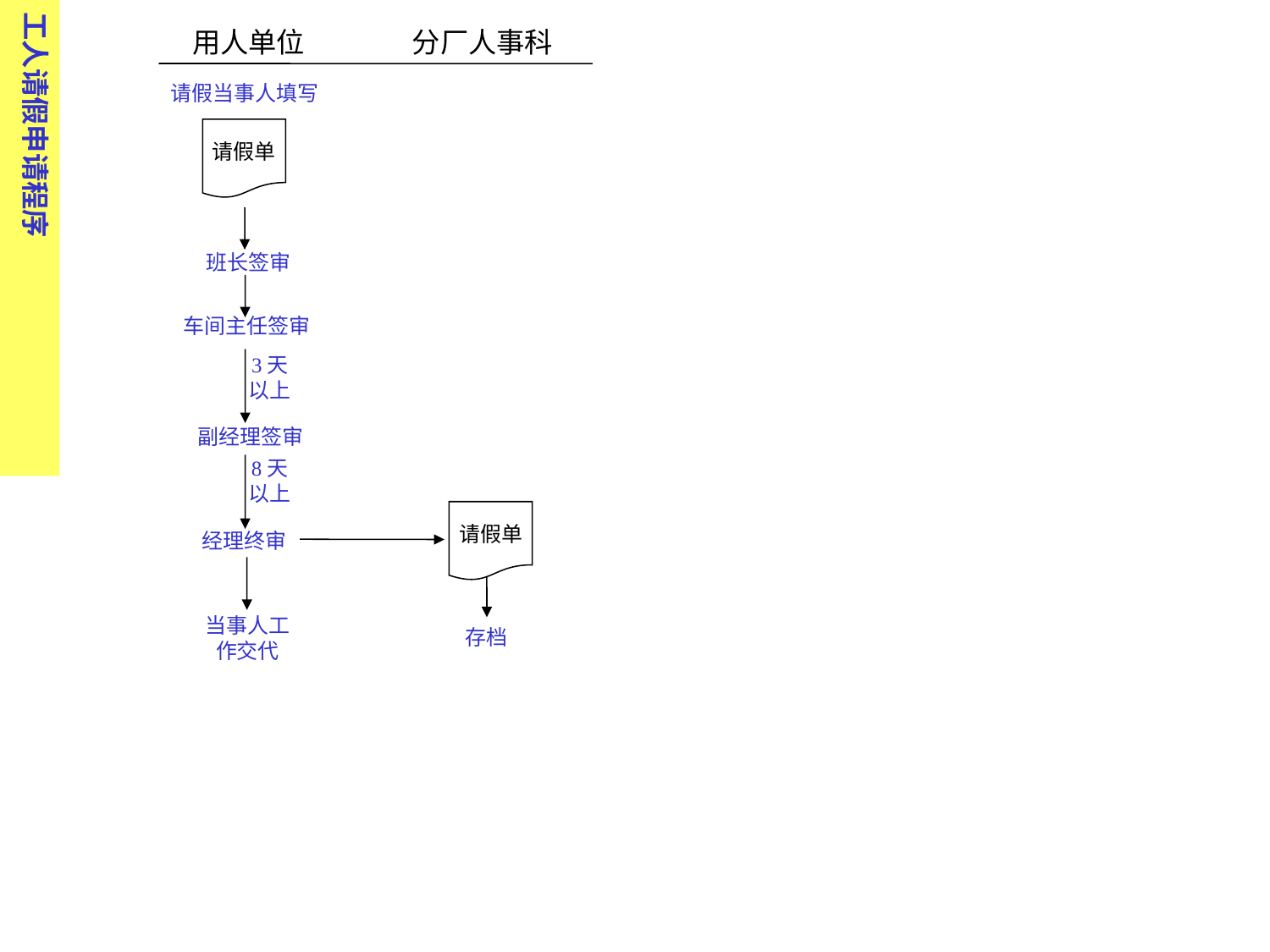

工人请假申请程序
用人单位                 分厂人事科

请假当事人填写
请假单

班长签审

车间主任签审
3天以上

副经理签审
8天以上

请假单
经理终审

当事人工作交代
存档
16